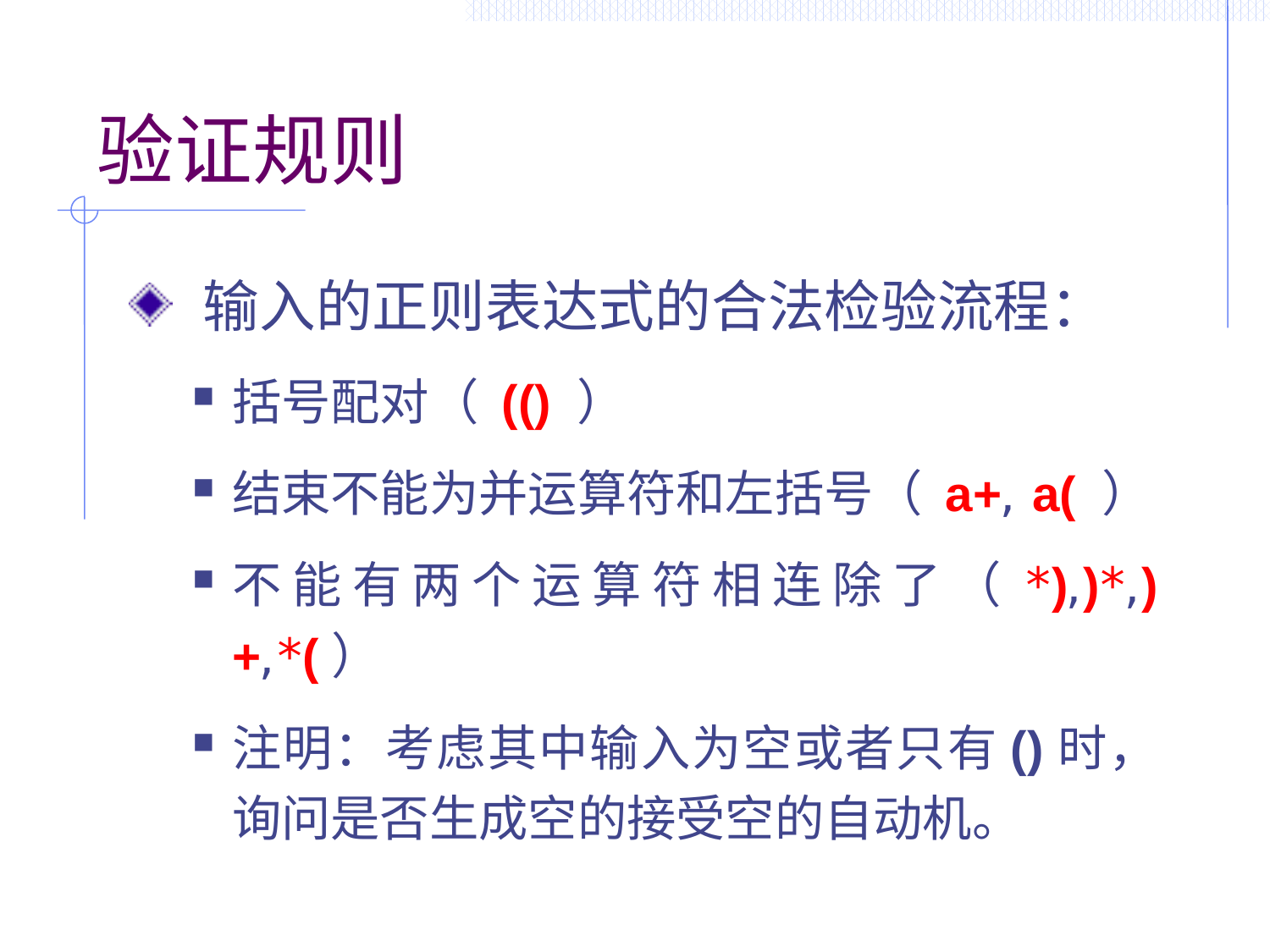

# 验证规则
 输入的正则表达式的合法检验流程：
括号配对（ (() ）
结束不能为并运算符和左括号（ a+, a( ）
不能有两个运算符相连除了（*),)*,)+,*(）
注明：考虑其中输入为空或者只有()时，询问是否生成空的接受空的自动机。